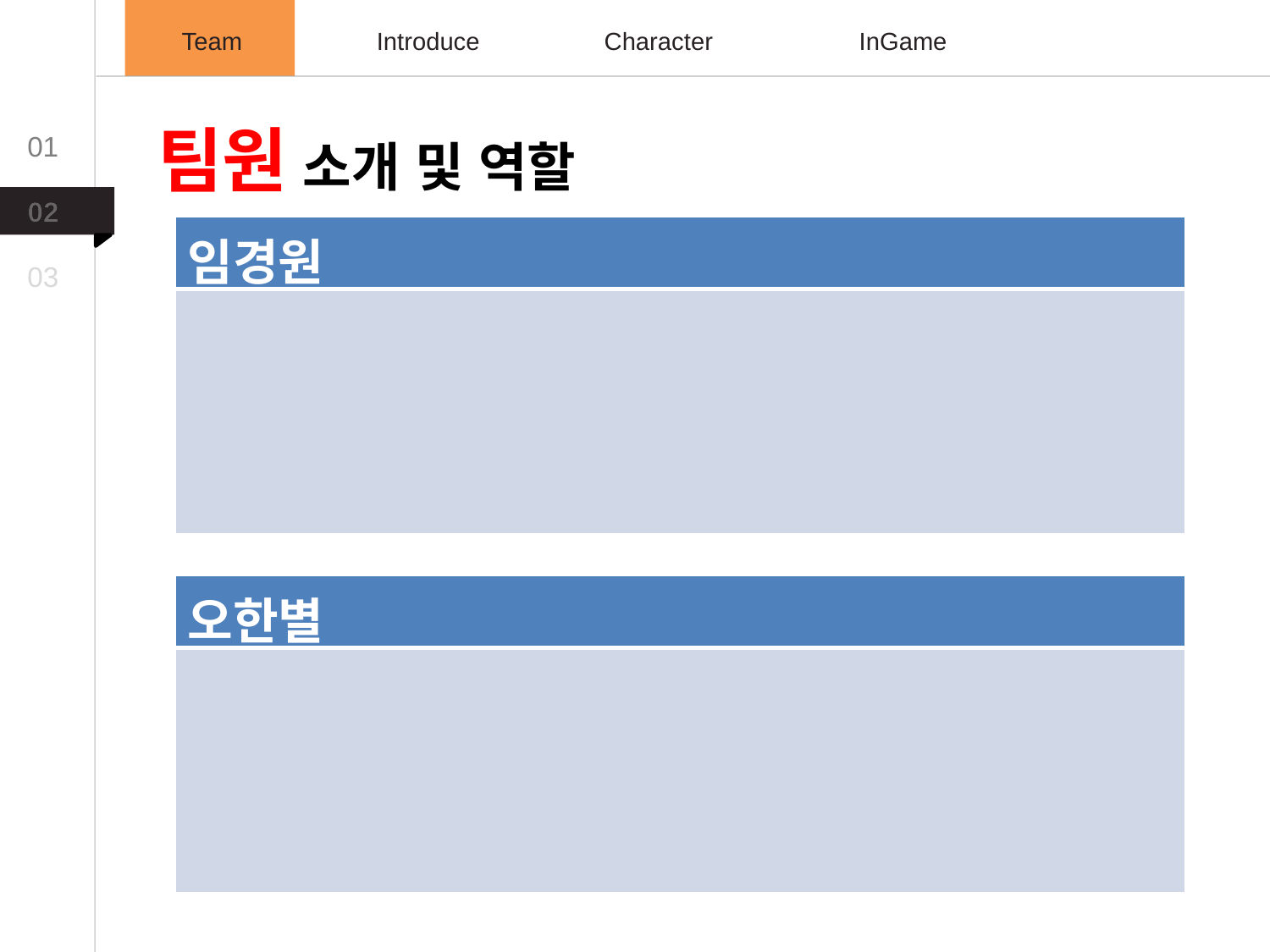

InGame
Team
Introduce
Character
팀원 소개 및 역할
01

02
| 임경원 |
| --- |
|  |
03
| 오한별 |
| --- |
|  |